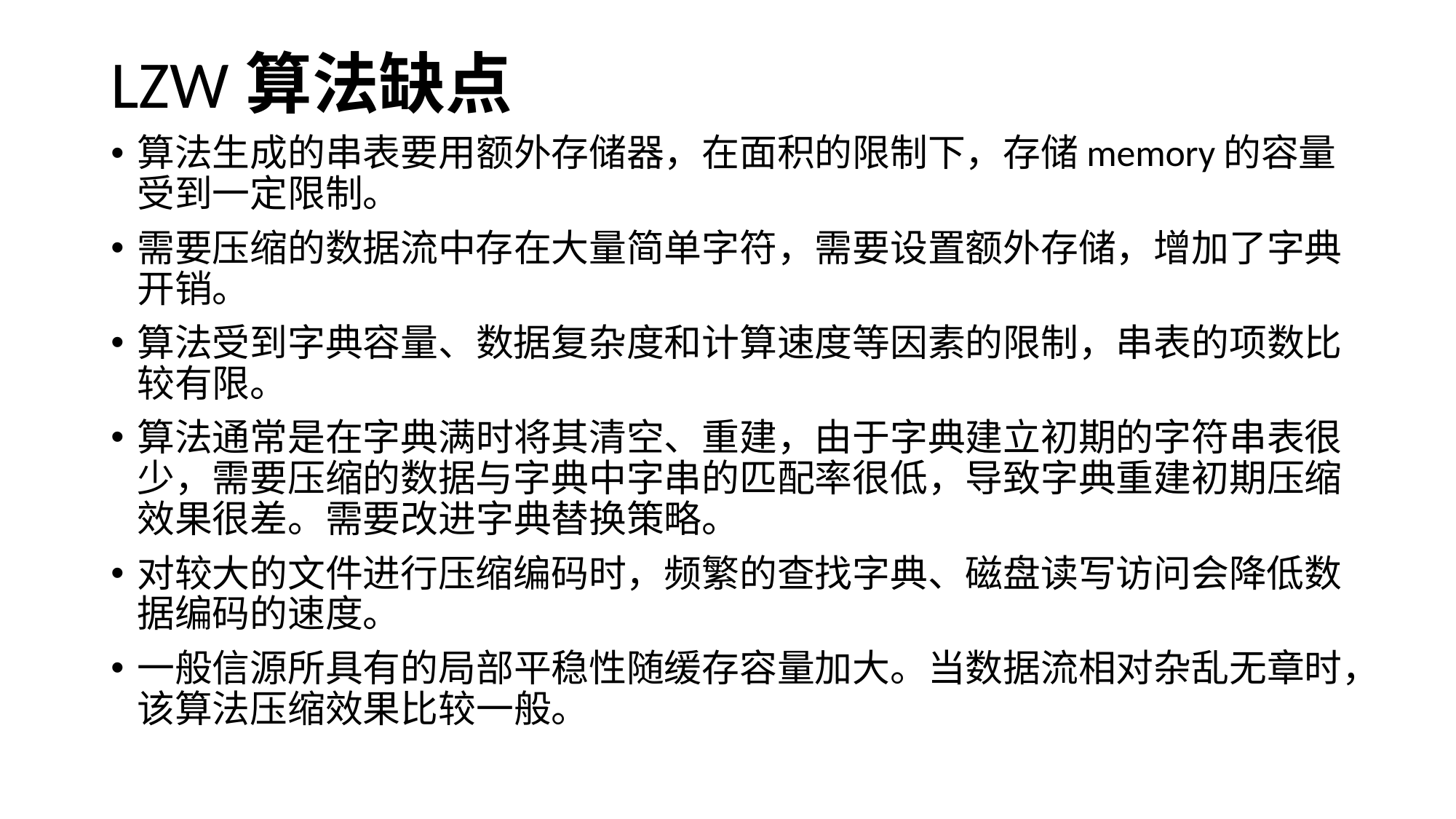

# LZW算法缺点
算法生成的串表要用额外存储器，在面积的限制下，存储memory的容量受到一定限制。
需要压缩的数据流中存在大量简单字符，需要设置额外存储，增加了字典开销。
算法受到字典容量、数据复杂度和计算速度等因素的限制，串表的项数比较有限。
算法通常是在字典满时将其清空、重建，由于字典建立初期的字符串表很少，需要压缩的数据与字典中字串的匹配率很低，导致字典重建初期压缩效果很差。需要改进字典替换策略。
对较大的文件进行压缩编码时，频繁的查找字典、磁盘读写访问会降低数据编码的速度。
一般信源所具有的局部平稳性随缓存容量加大。当数据流相对杂乱无章时，该算法压缩效果比较一般。